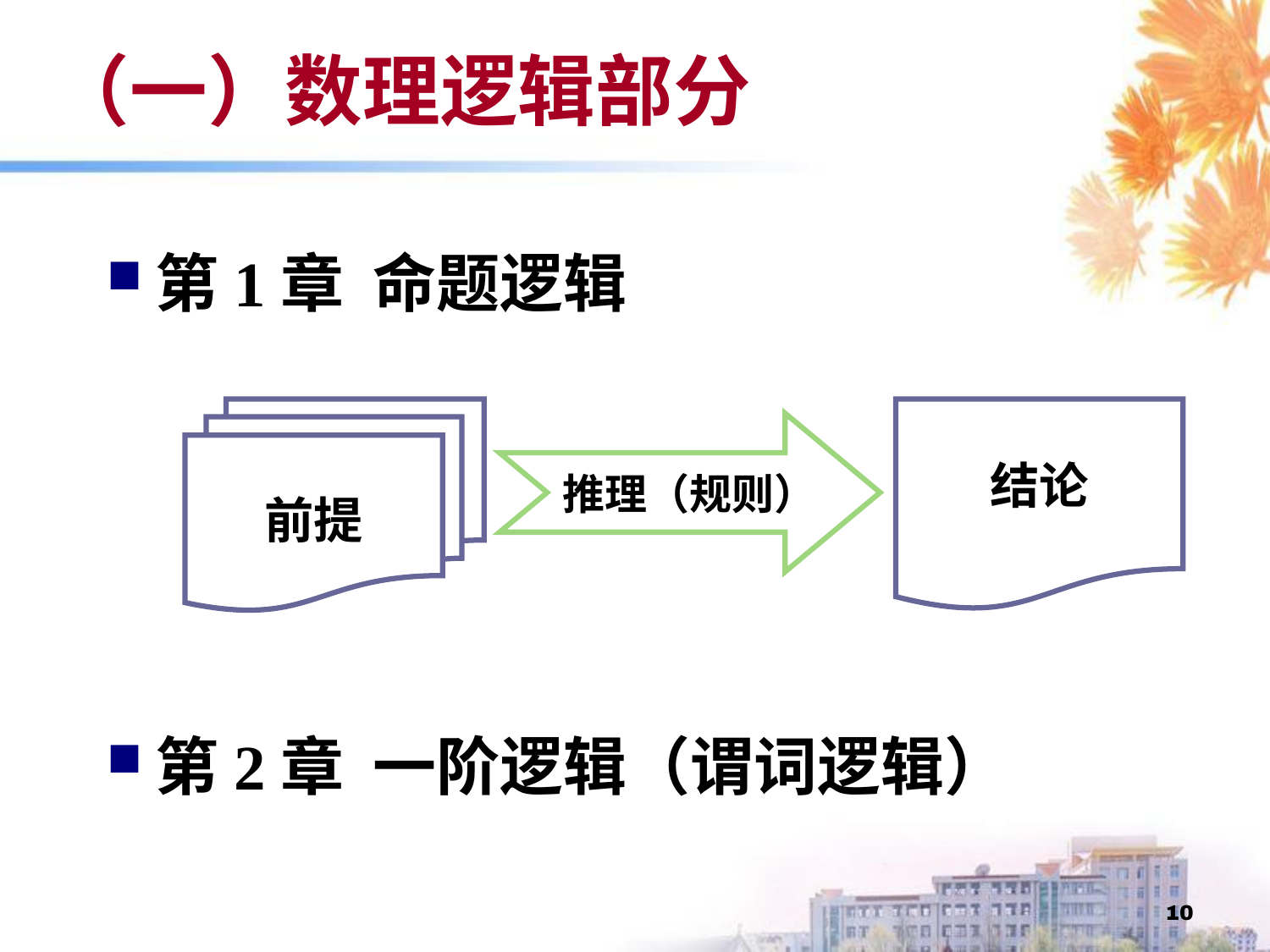

# （一）数理逻辑部分
第1章  命题逻辑
前提
结论
推理（规则）
第2章  一阶逻辑（谓词逻辑）
10